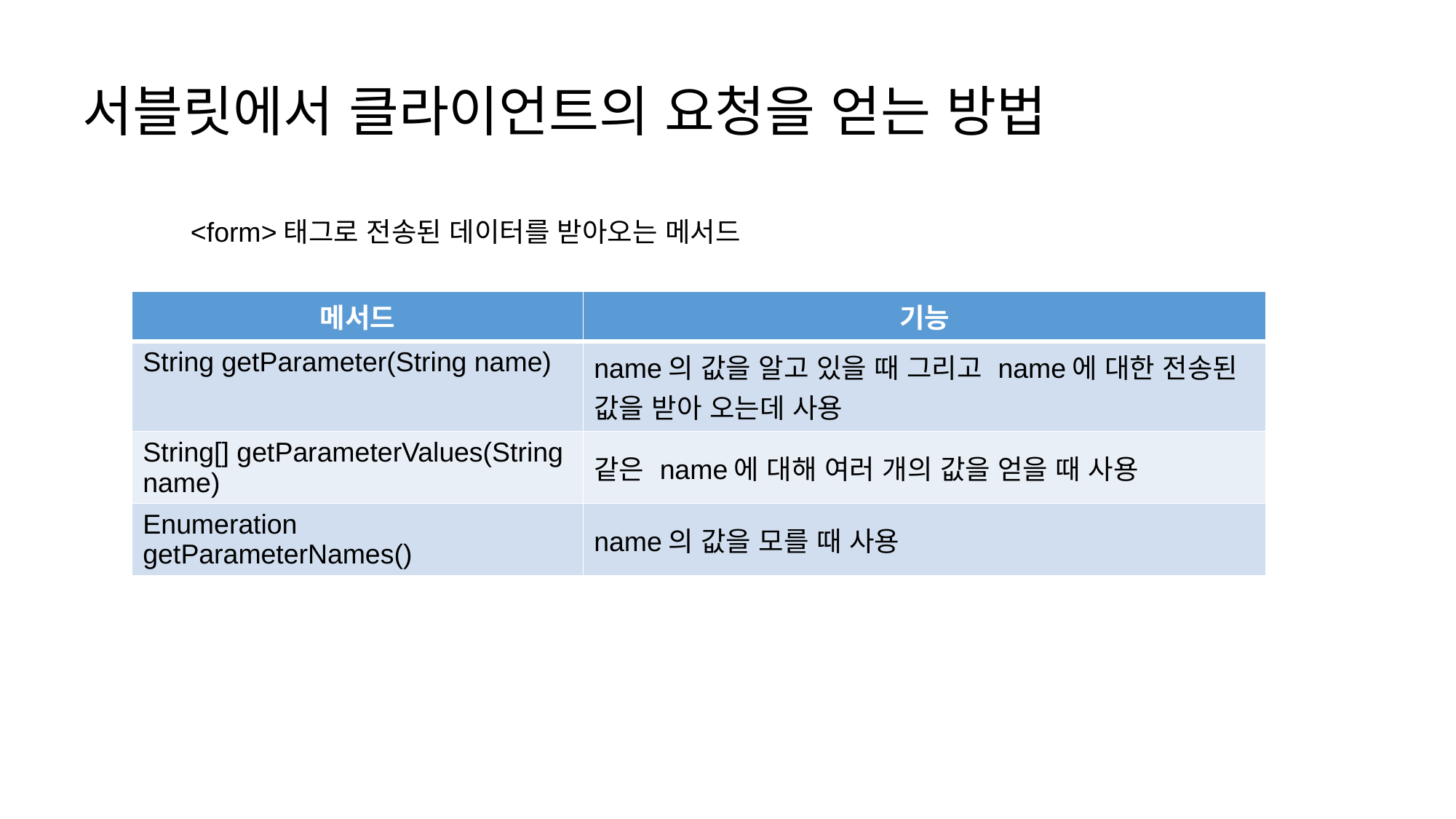

서블릿에서 클라이언트의 요청을 얻는 방법
<form>태그로 전송된 데이터를 받아오는 메서드
| 메서드 | 기능 |
| --- | --- |
| String getParameter(String name) | name의 값을 알고 있을 때 그리고 name에 대한 전송된 값을 받아 오는데 사용 |
| String[] getParameterValues(String name) | 같은 name에 대해 여러 개의 값을 얻을 때 사용 |
| Enumeration getParameterNames() | name의 값을 모를 때 사용 |